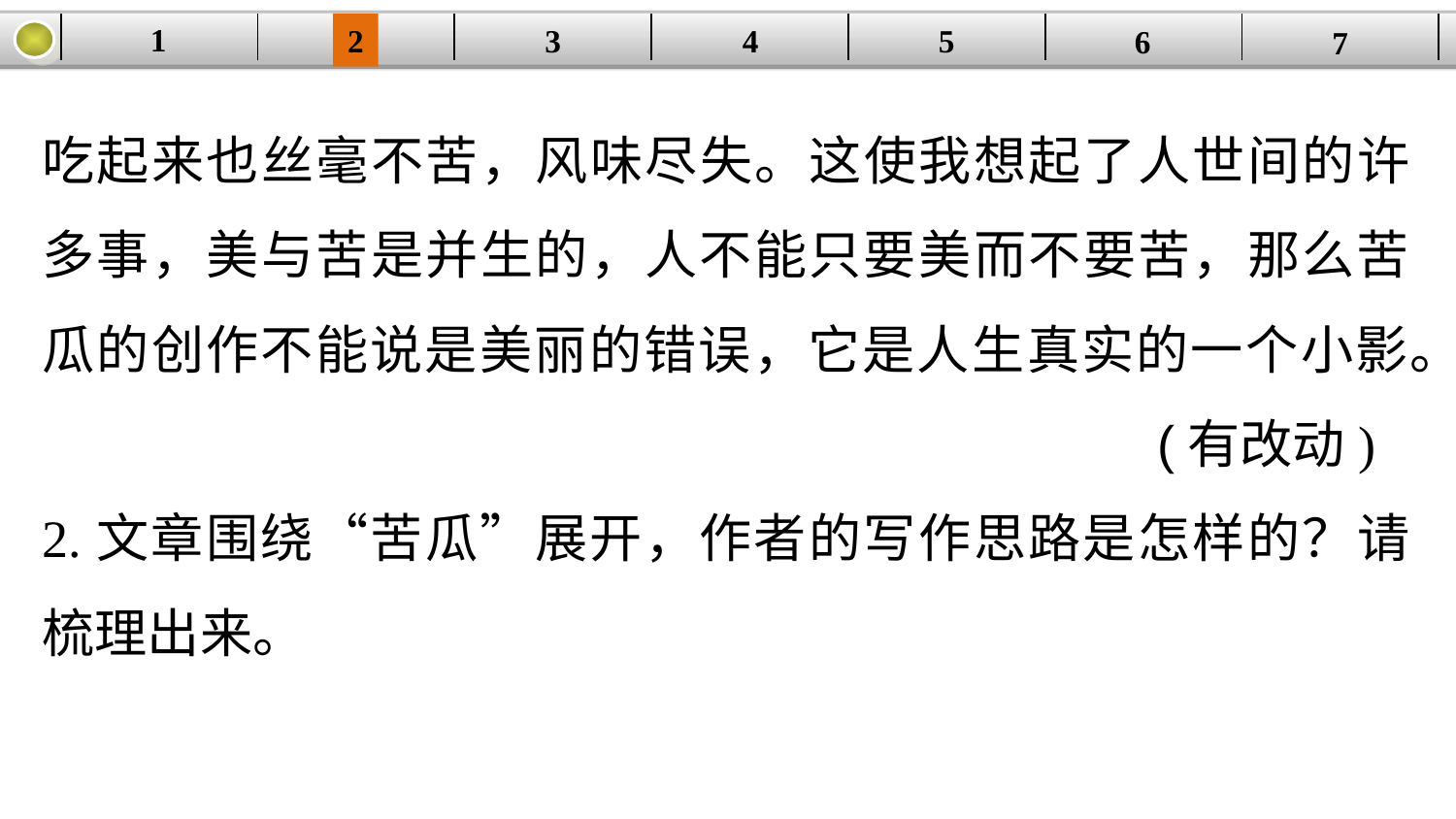

1
5
3
2
|  |  |  |  |  |  |  |
| --- | --- | --- | --- | --- | --- | --- |
4
6
7

吃起来也丝毫不苦，风味尽失。这使我想起了人世间的许多事，美与苦是并生的，人不能只要美而不要苦，那么苦瓜的创作不能说是美丽的错误，它是人生真实的一个小影。
                                                                                     (有改动)
2.文章围绕“苦瓜”展开，作者的写作思路是怎样的？请梳理出来。